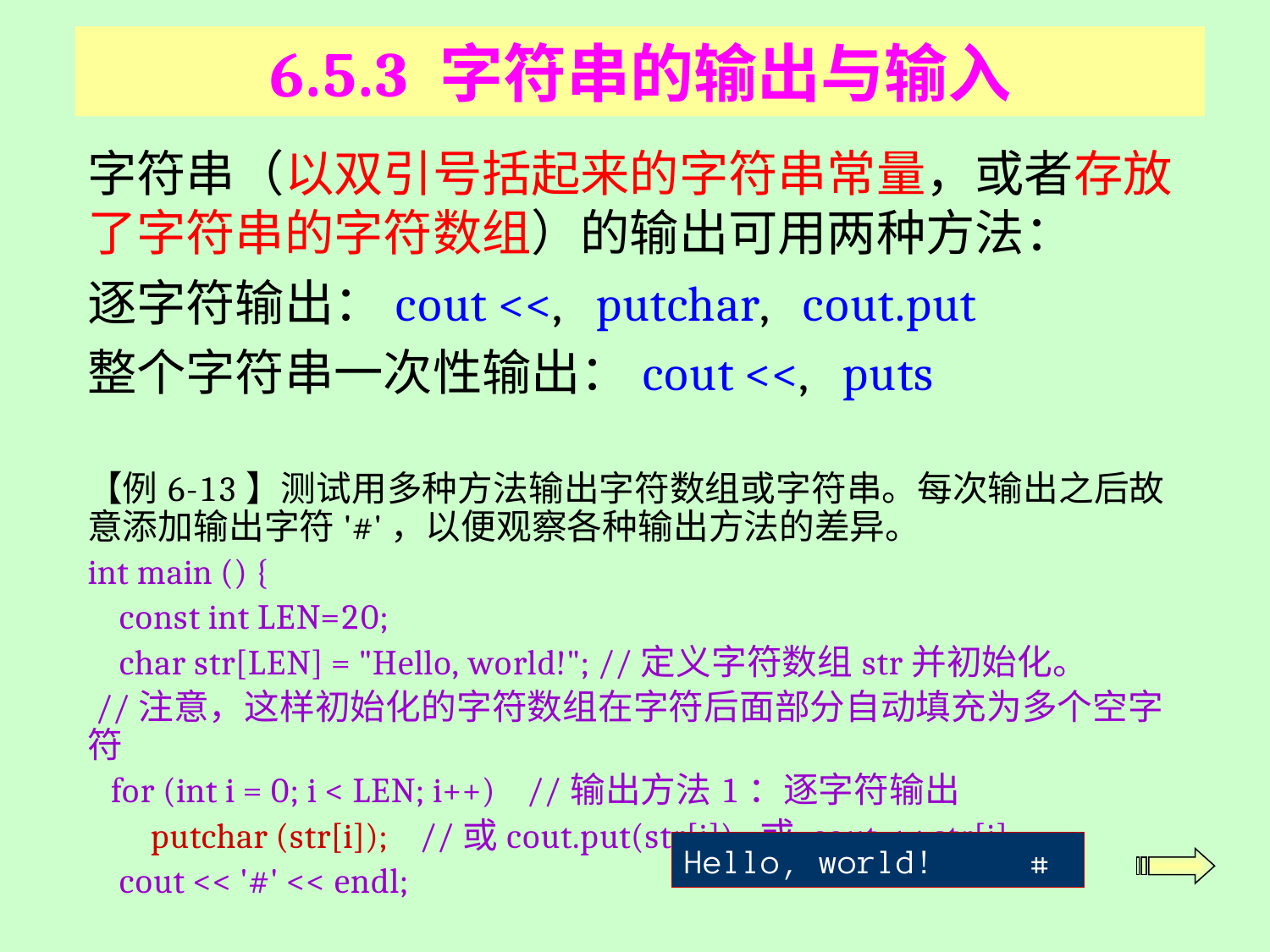

# 6.5.3 字符串的输出与输入
字符串（以双引号括起来的字符串常量，或者存放了字符串的字符数组）的输出可用两种方法：
逐字符输出：cout <<,   putchar,   cout.put
整个字符串一次性输出：cout <<,   puts

【例6-13】测试用多种方法输出字符数组或字符串。每次输出之后故意添加输出字符'#'，以便观察各种输出方法的差异。
int main () {
    const int LEN=20;
    char str[LEN] = "Hello, world!"; //定义字符数组str并初始化。
 //注意，这样初始化的字符数组在字符后面部分自动填充为多个空字符
   for (int i = 0; i < LEN; i++)    //输出方法1：逐字符输出
        putchar (str[i]);    //或cout.put(str[i]); 或 cout << str[i];
    cout << '#' << endl;
Hello, world!     #

73